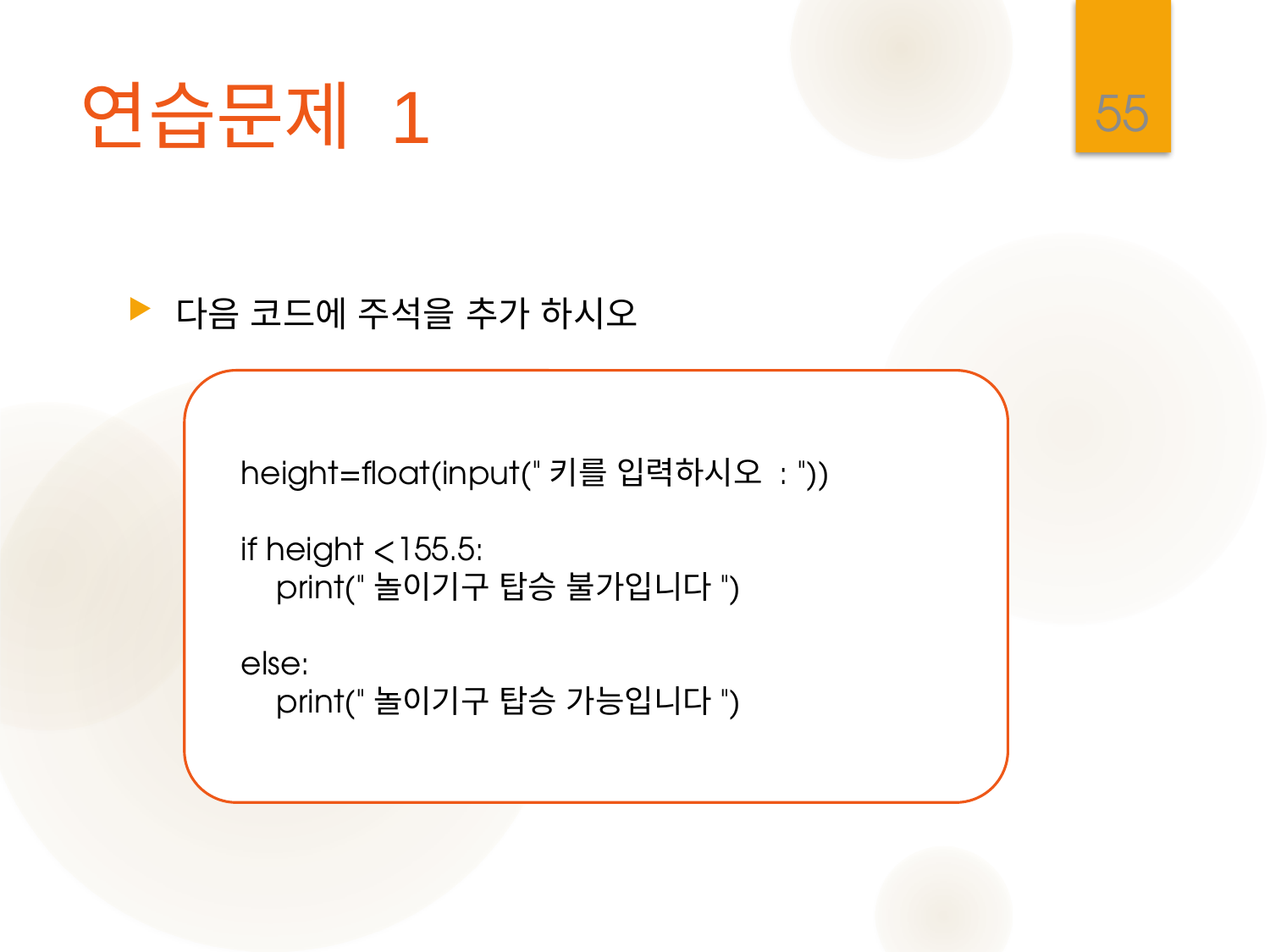

55
# 연습문제 1
다음 코드에 주석을 추가 하시오

height=float(input("키를 입력하시오 : "))

if height <155.5:
    print("놀이기구 탑승 불가입니다")

else:
    print("놀이기구 탑승 가능입니다")